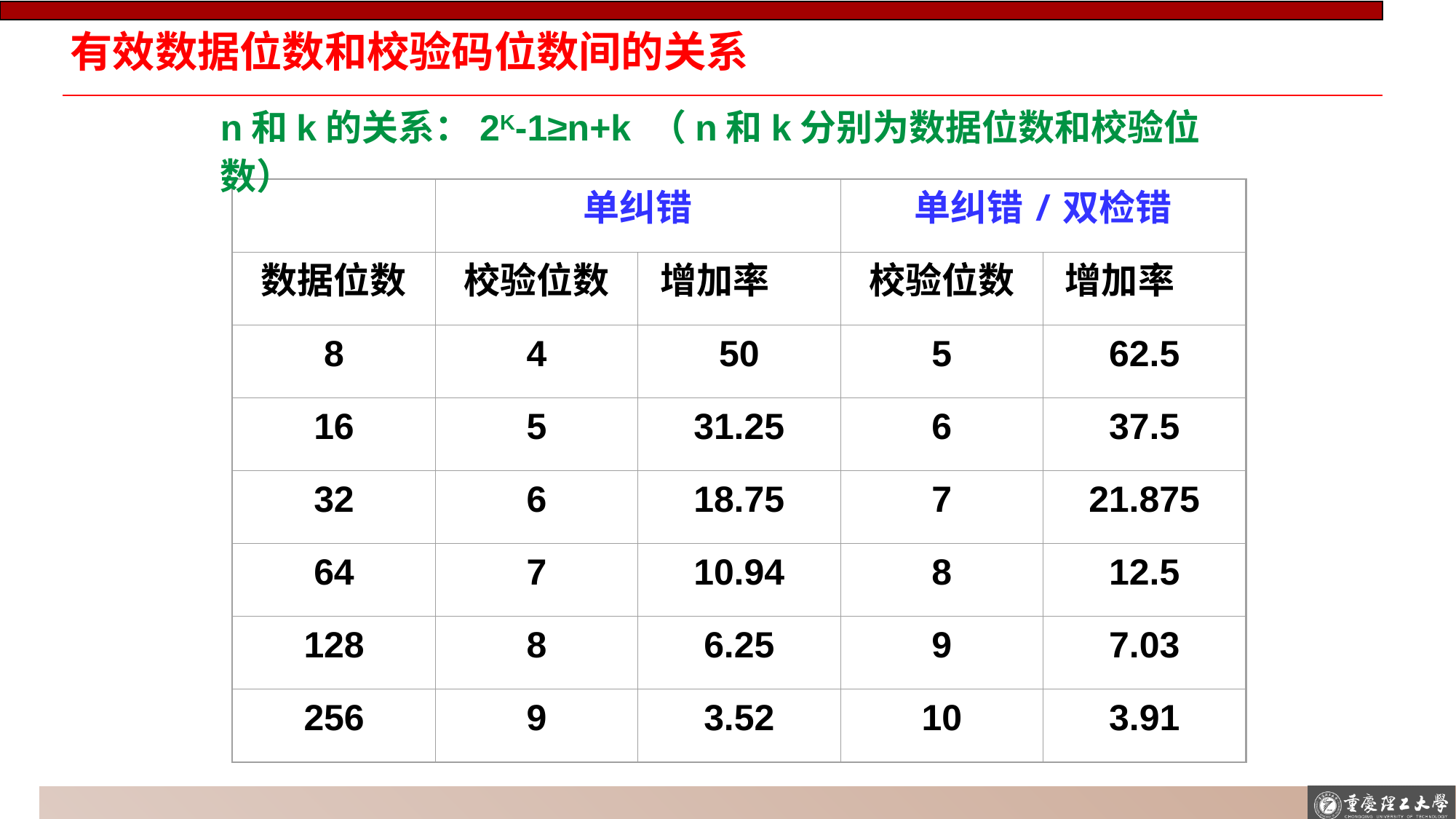

# 有效数据位数和校验码位数间的关系
n和k的关系：2K-1≥n+k （n和k分别为数据位数和校验位数）

单纠错

单纠错/双检错

数据位数

校验位数

增加率

校验位数

增加率

8

4

50

5

62.5

16

5

31.25

6

37.5

32

6

18.75

7

21.875

64

7

10.94

8

12.5

128

8

6.25

9

7.03

256

9

3.52

10

3.91